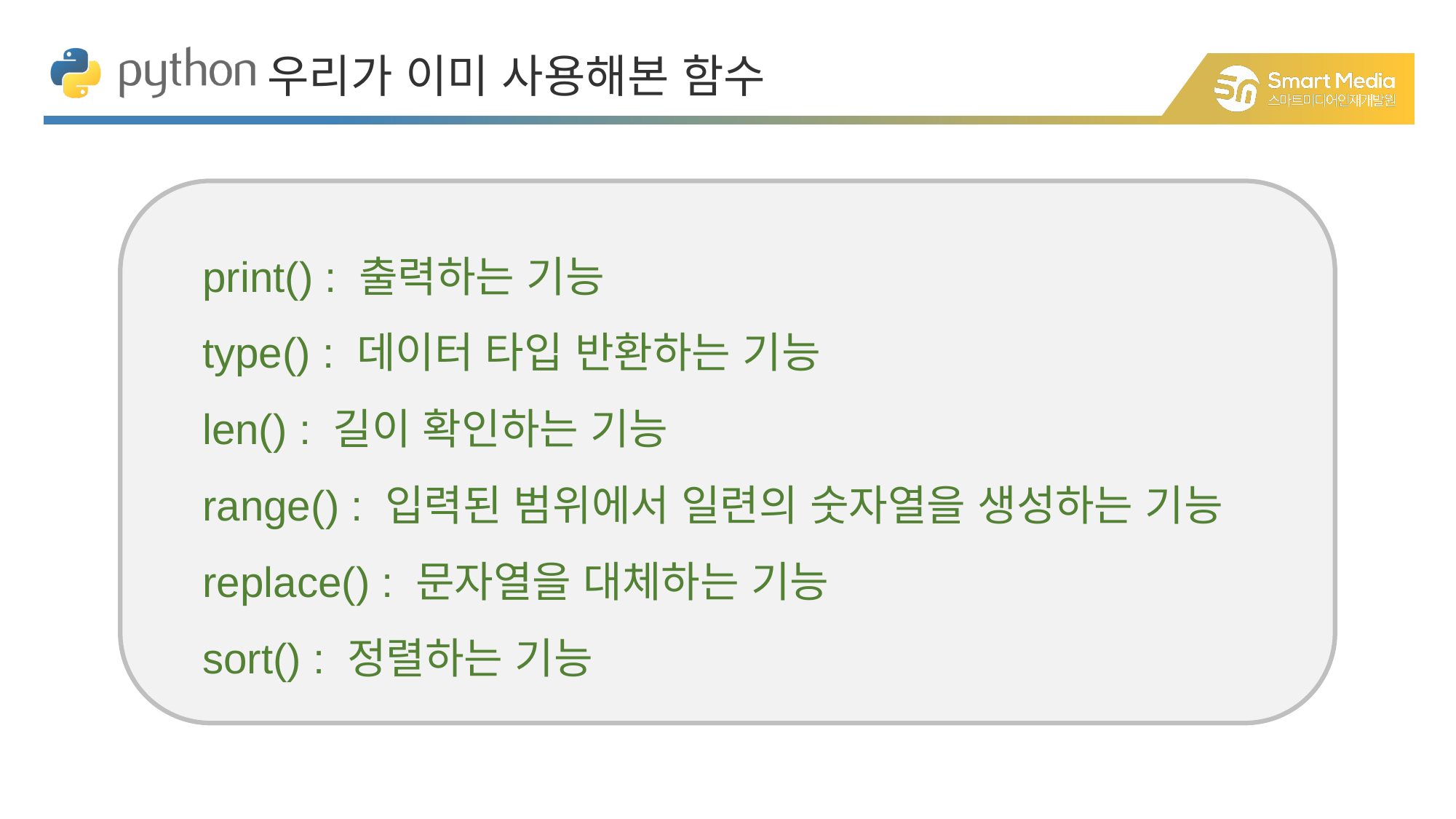

우리가 이미 사용해본 함수

print() : 출력하는 기능
type() : 데이터 타입 반환하는 기능
len() : 길이 확인하는 기능
range() : 입력된 범위에서 일련의 숫자열을 생성하는 기능
replace() : 문자열을 대체하는 기능
sort() : 정렬하는 기능